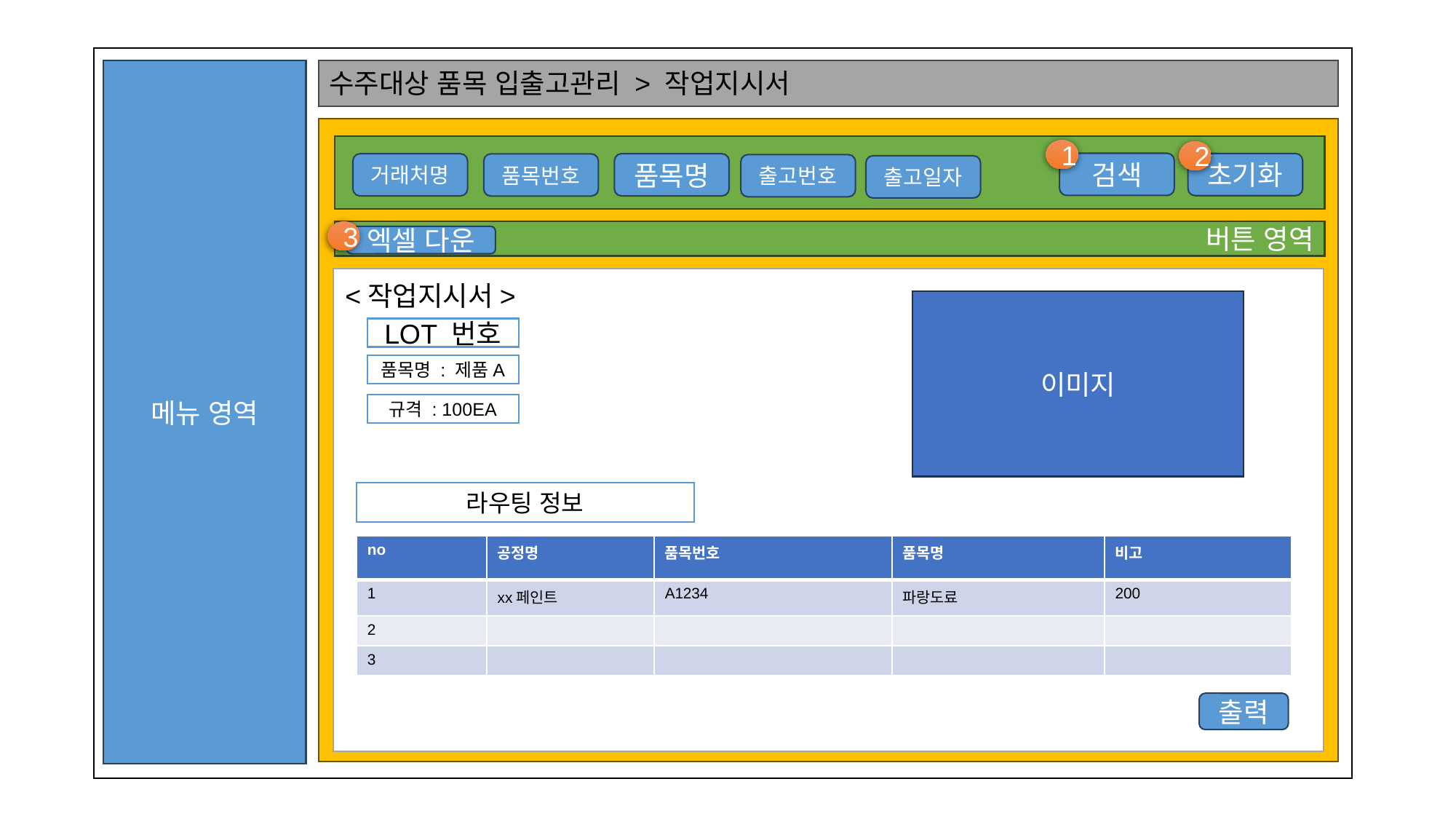

메뉴 영역

수주대상 품목 입출고관리 > 작업지시서

Content영역

1
2
검색
초기화
거래처명
품목명
품목번호
출고번호
출고일자
3
버튼 영역
엑셀 다운

<작업지시서>
이미지
LOT 번호
품목명 : 제품A
규격 : 100EA
라우팅 정보
| no | 공정명 | 품목번호 | 품목명 | 비고 |
| --- | --- | --- | --- | --- |
| 1 | xx페인트 | A1234 | 파랑도료 | 200 |
| 2 |  |  |  |  |
| 3 |  |  |  |  |
출력